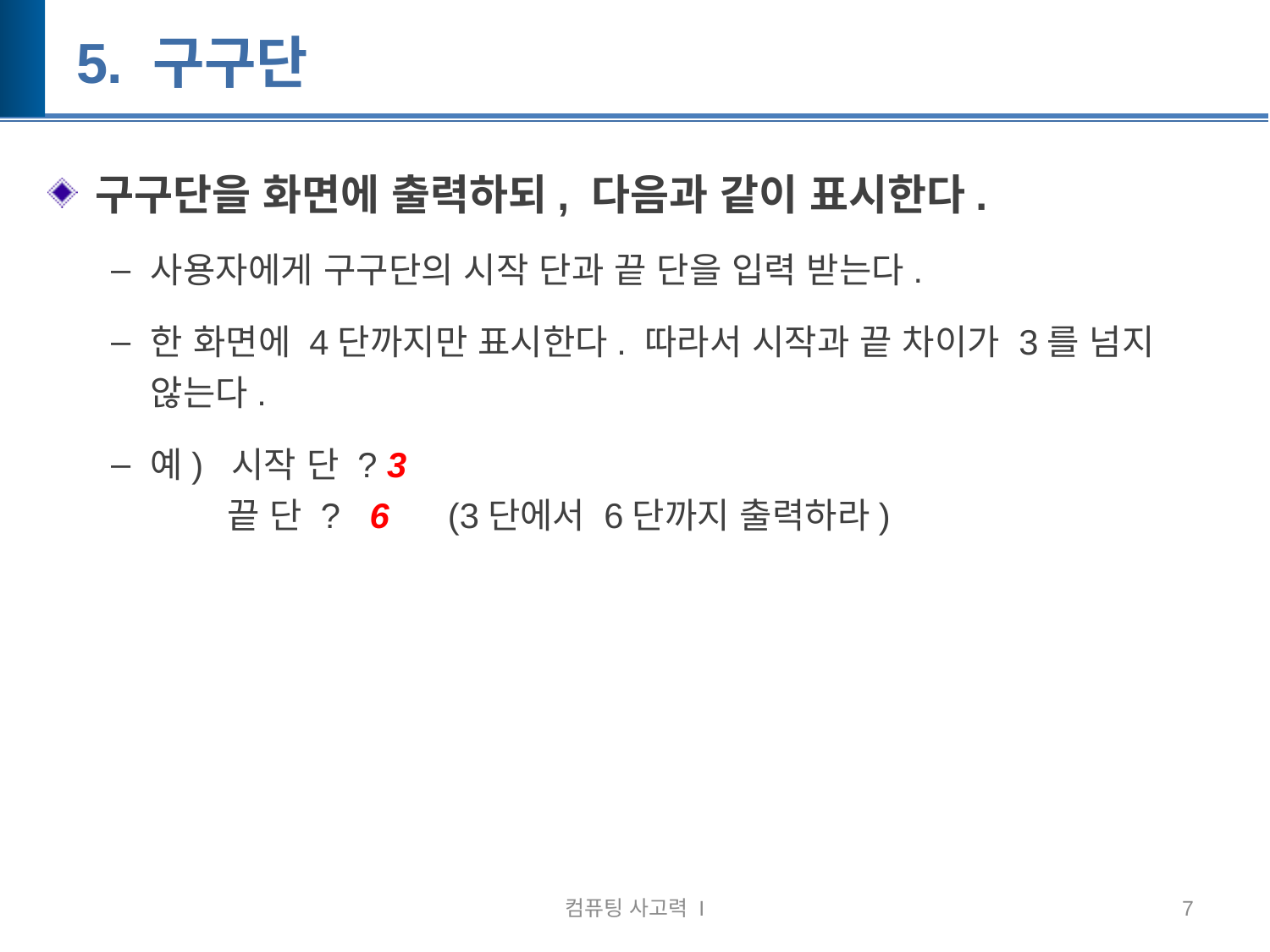

# 5. 구구단
구구단을 화면에 출력하되, 다음과 같이 표시한다.
사용자에게 구구단의 시작 단과 끝 단을 입력 받는다.
한 화면에 4단까지만 표시한다. 따라서 시작과 끝 차이가 3를 넘지 않는다.
예)  시작 단 ? 3
       끝 단 ?   6      (3단에서 6단까지 출력하라)
컴퓨팅 사고력 I
7